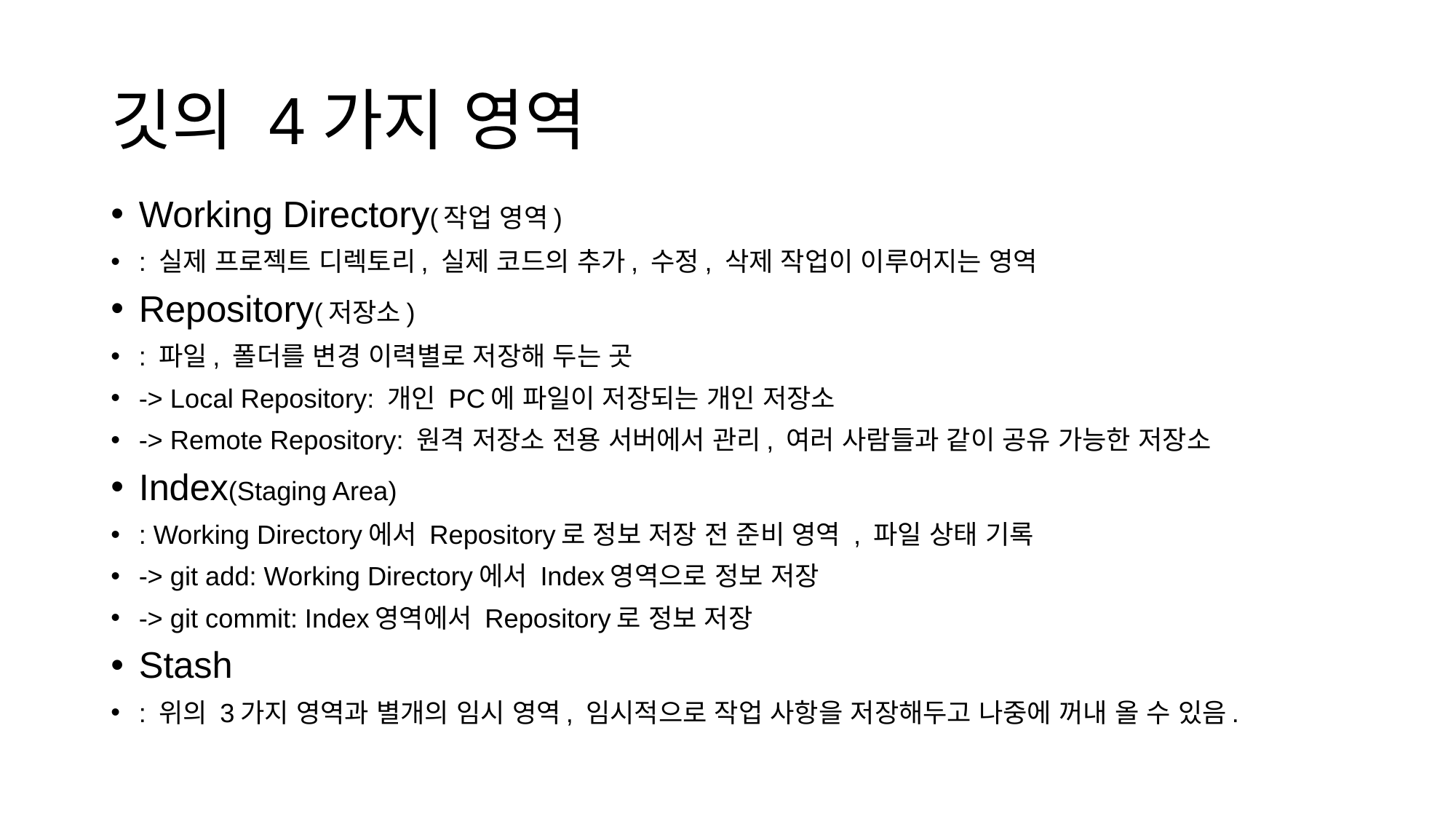

# 깃의 4가지 영역
Working Directory(작업 영역)
: 실제 프로젝트 디렉토리, 실제 코드의 추가, 수정, 삭제 작업이 이루어지는 영역
Repository(저장소)
: 파일, 폴더를 변경 이력별로 저장해 두는 곳
-> Local Repository: 개인 PC에 파일이 저장되는 개인 저장소
-> Remote Repository: 원격 저장소 전용 서버에서 관리, 여러 사람들과 같이 공유 가능한 저장소
Index(Staging Area)
: Working Directory에서 Repository로 정보 저장 전 준비 영역 , 파일 상태 기록
-> git add: Working Directory에서 Index영역으로 정보 저장
-> git commit: Index영역에서 Repository로 정보 저장
Stash
: 위의 3가지 영역과 별개의 임시 영역, 임시적으로 작업 사항을 저장해두고 나중에 꺼내 올 수 있음.